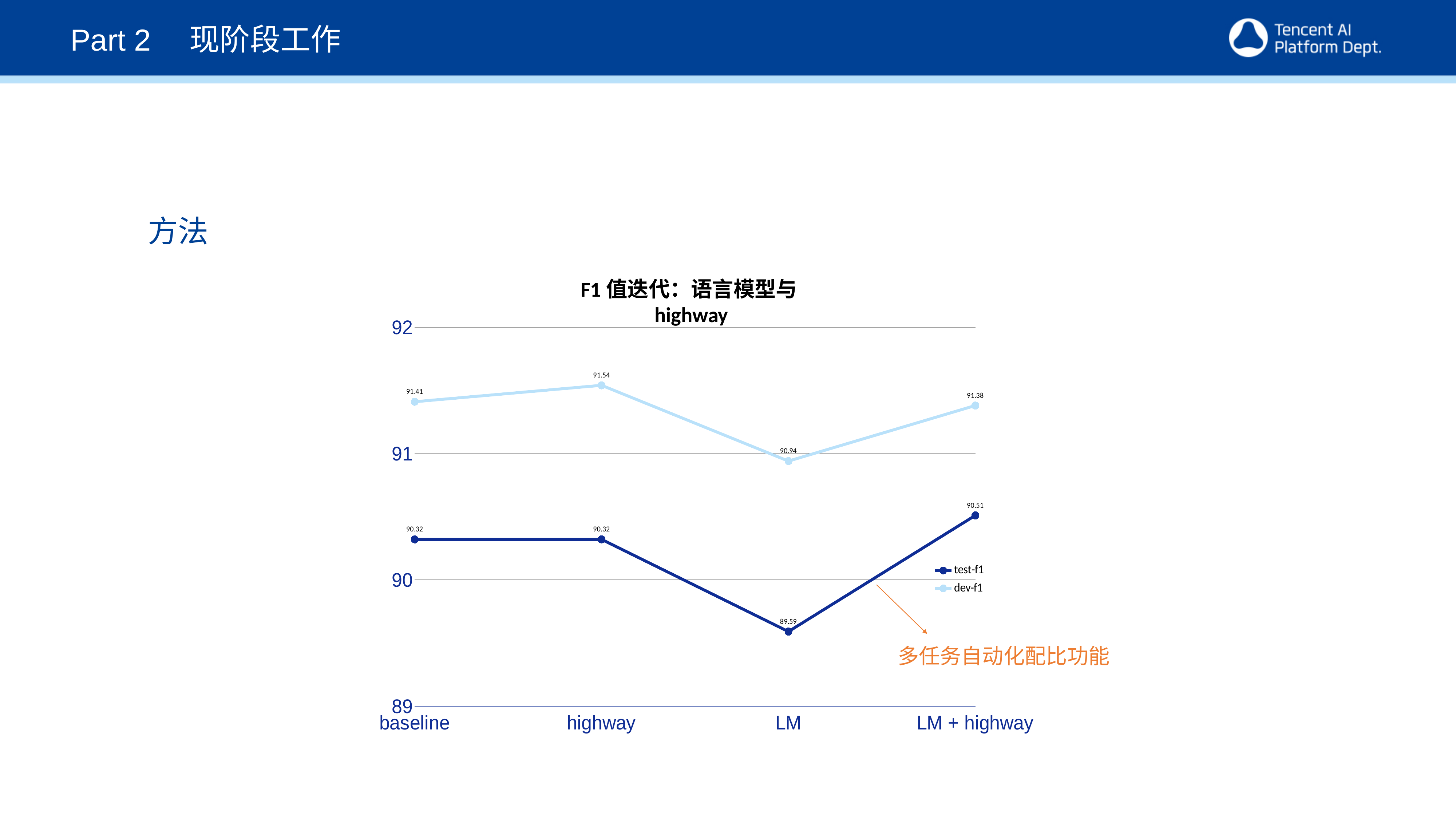

现阶段工作
Part 2
方法
F1值迭代：语言模型与highway

### Chart

| Category | test-f1 | dev-f1 |
|---|---|---|
| baseline | 90.32 | 91.41 |
| highway | 90.32 | 91.54 |
| LM | 89.59 | 90.94 |
| LM + highway | 90.51 | 91.38 |
多任务自动化配比功能